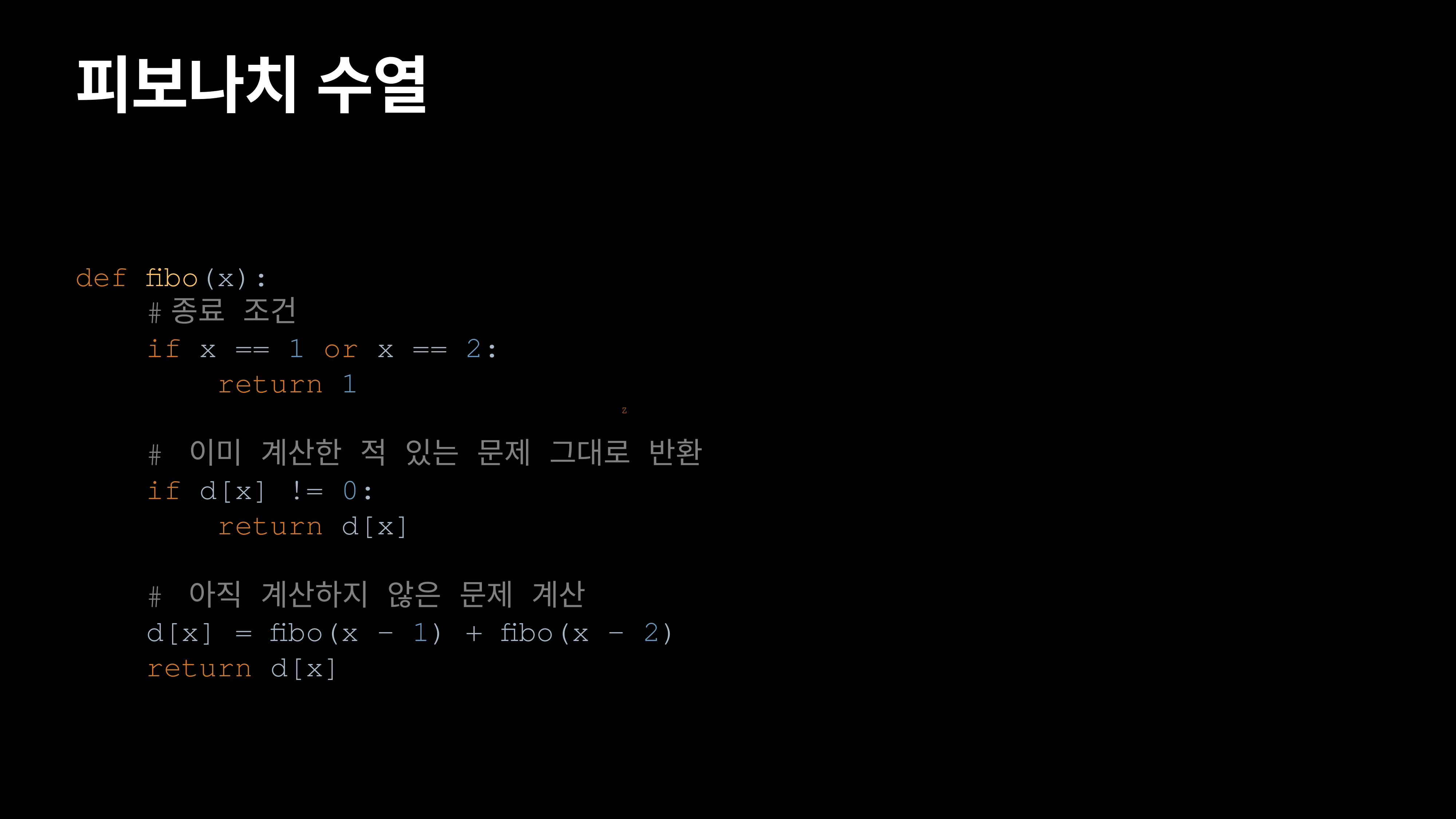

# 피보나치 수열

def fibo(x):
    #종료 조건
    if x == 1 or x == 2:
        return 1

    # 이미 계산한 적 있는 문제 그대로 반환
    if d[x] != 0:
        return d[x]

    # 아직 계산하지 않은 문제 계산
    d[x] = fibo(x - 1) + fibo(x - 2)
    return d[x]
Z